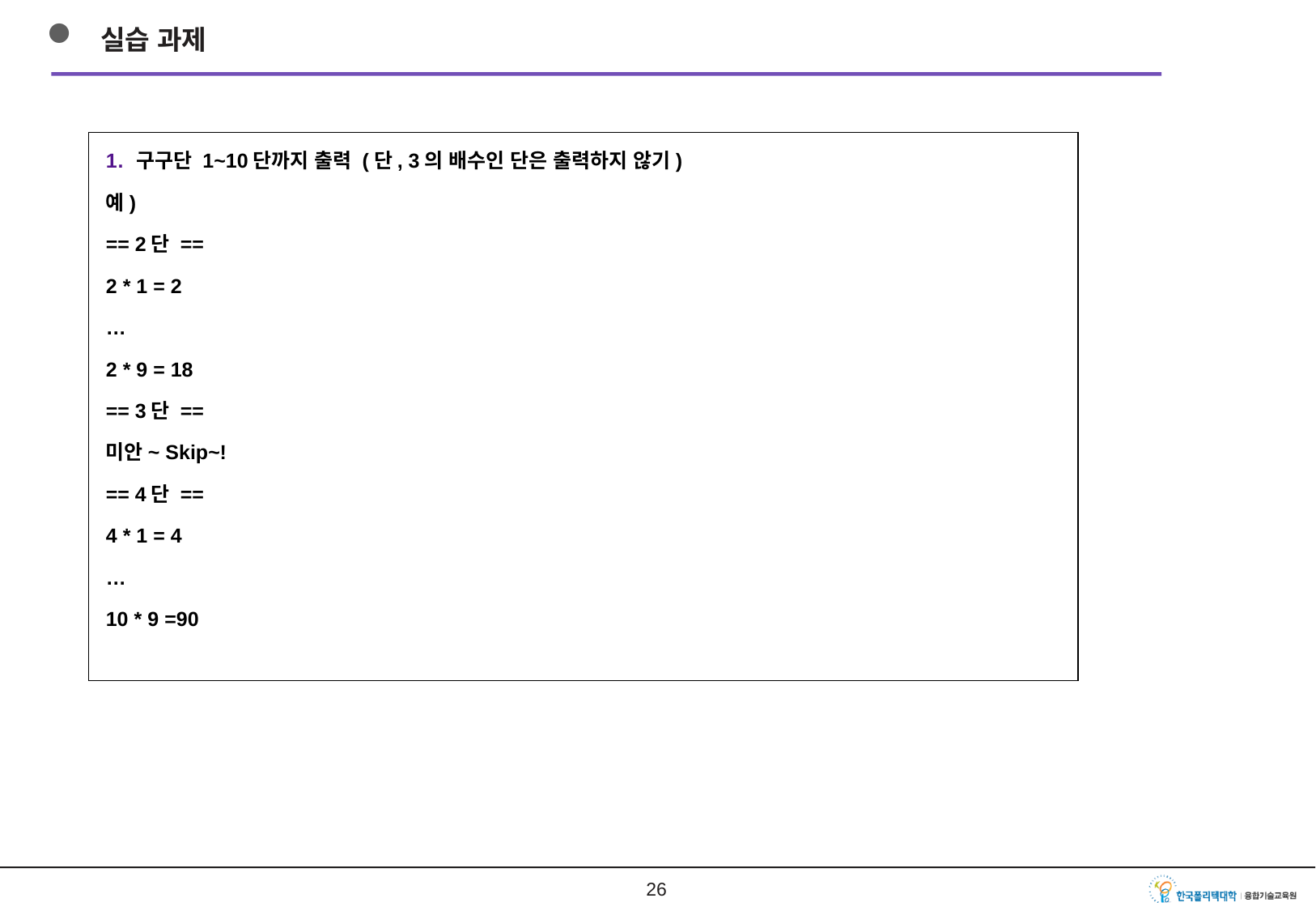

실습 과제
구구단 1~10단까지 출력 (단, 3의 배수인 단은 출력하지 않기)
예)
== 2단 ==
2 * 1 = 2
…
2 * 9 = 18
== 3단 ==
미안~ Skip~!
== 4단 ==
4 * 1 = 4
…
10 * 9 =90

26